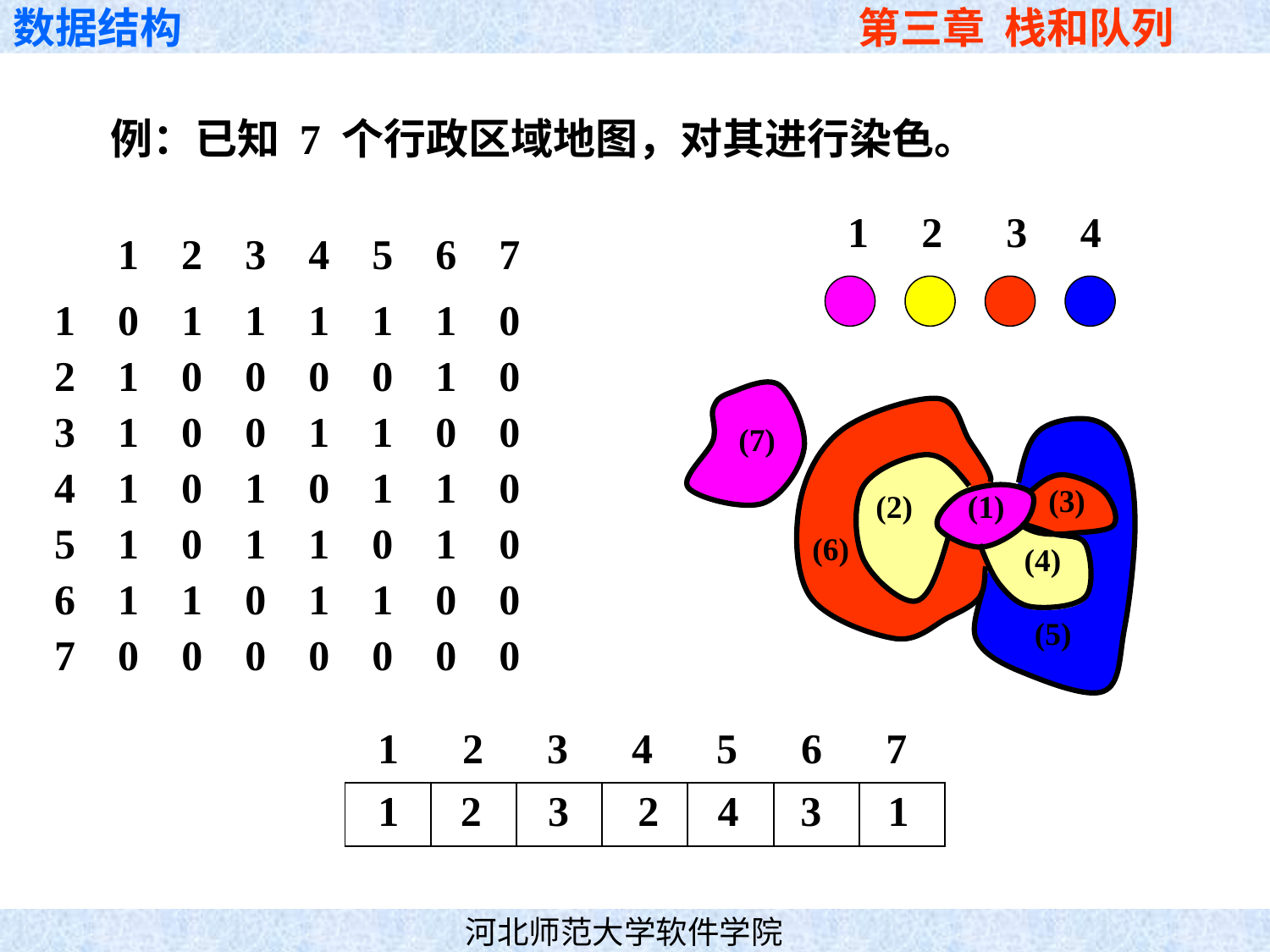

例：已知 7 个行政区域地图，对其进行染色。
1     2      3     4

      1    2    3    4    5    6    7
1    0    1    1    1    1    1    0
1    0    0    0    0    1    0
1    0    0    1    1    0    0
1    0    1    0    1    1    0
1    0    1    1    0    1    0
1    1    0    1    1    0    0
7    0    0    0    0    0    0    0

(7)

(3)
(2)
(1)

(6)

(4)
(5)

1      2      3      4      5      6      7
|  |  |  |  |  |  |  |
| --- | --- | --- | --- | --- | --- | --- |
1
2
2
3
4
3
2
4
3
4
3
1